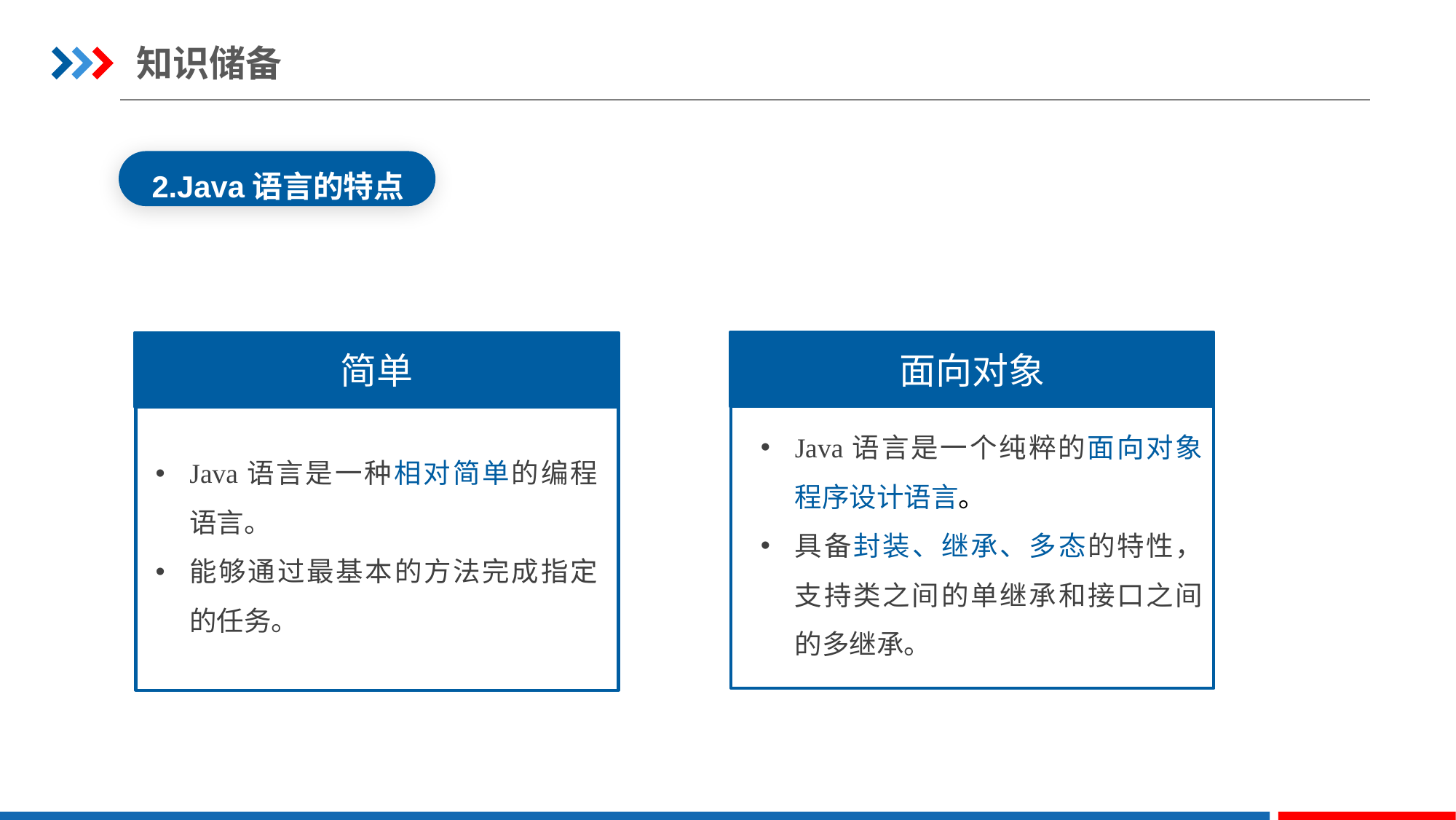

知识储备
2.Java语言的特点

1.继承的概念
1.
面向对象
简单

Java语言是一个纯粹的面向对象程序设计语言。
具备封装、继承、多态的特性，支持类之间的单继承和接口之间的多继承。
Java语言是一种相对简单的编程语言。
能够通过最基本的方法完成指定的任务。